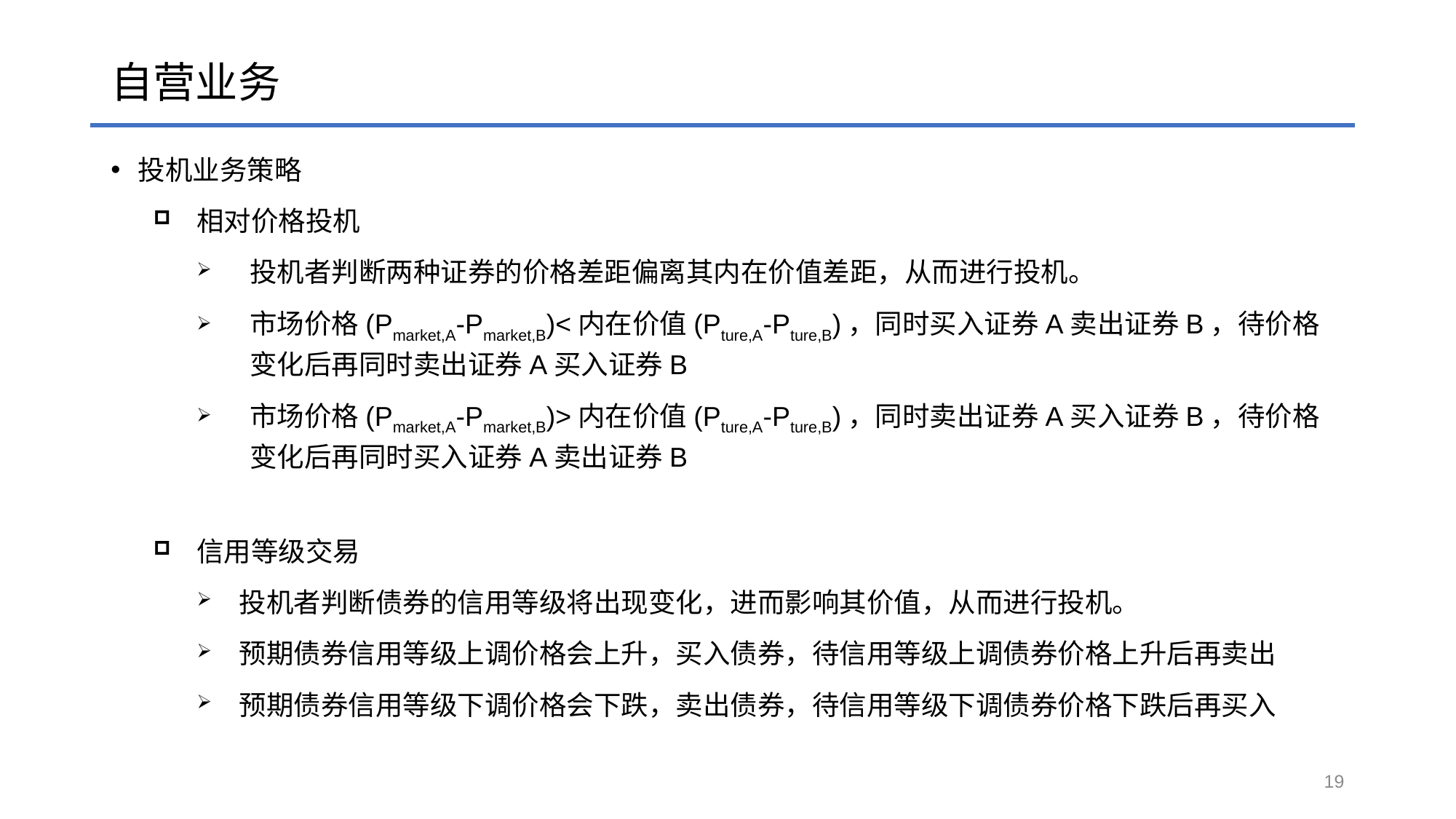

# 自营业务
投机业务策略
相对价格投机
投机者判断两种证券的价格差距偏离其内在价值差距，从而进行投机。
市场价格(Pmarket,A-Pmarket,B)<内在价值(Pture,A-Pture,B)，同时买入证券A卖出证券B，待价格变化后再同时卖出证券A买入证券B
市场价格(Pmarket,A-Pmarket,B)>内在价值(Pture,A-Pture,B)，同时卖出证券A买入证券B，待价格变化后再同时买入证券A卖出证券B

信用等级交易
投机者判断债券的信用等级将出现变化，进而影响其价值，从而进行投机。
预期债券信用等级上调价格会上升，买入债券，待信用等级上调债券价格上升后再卖出
预期债券信用等级下调价格会下跌，卖出债券，待信用等级下调债券价格下跌后再买入
19